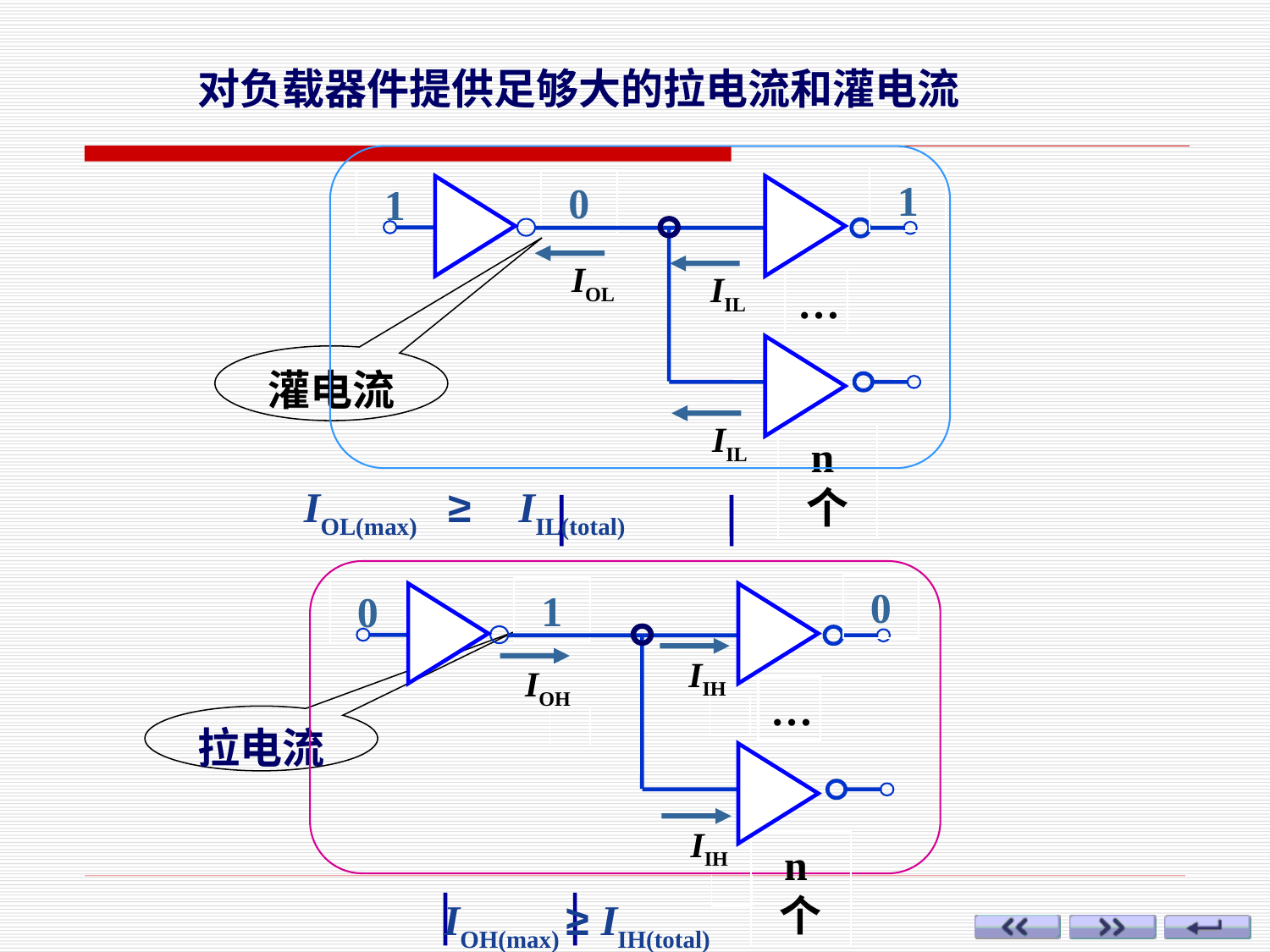

对负载器件提供足够大的拉电流和灌电流

1
0
1

…

n个
IOL

IIL

灌电流
IIL

IOL(max)     ≥    IIL(total)

0
1
0

…

n个

IIH

IOH

拉电流

IIH

       IOH(max) ≥ IIH(total)